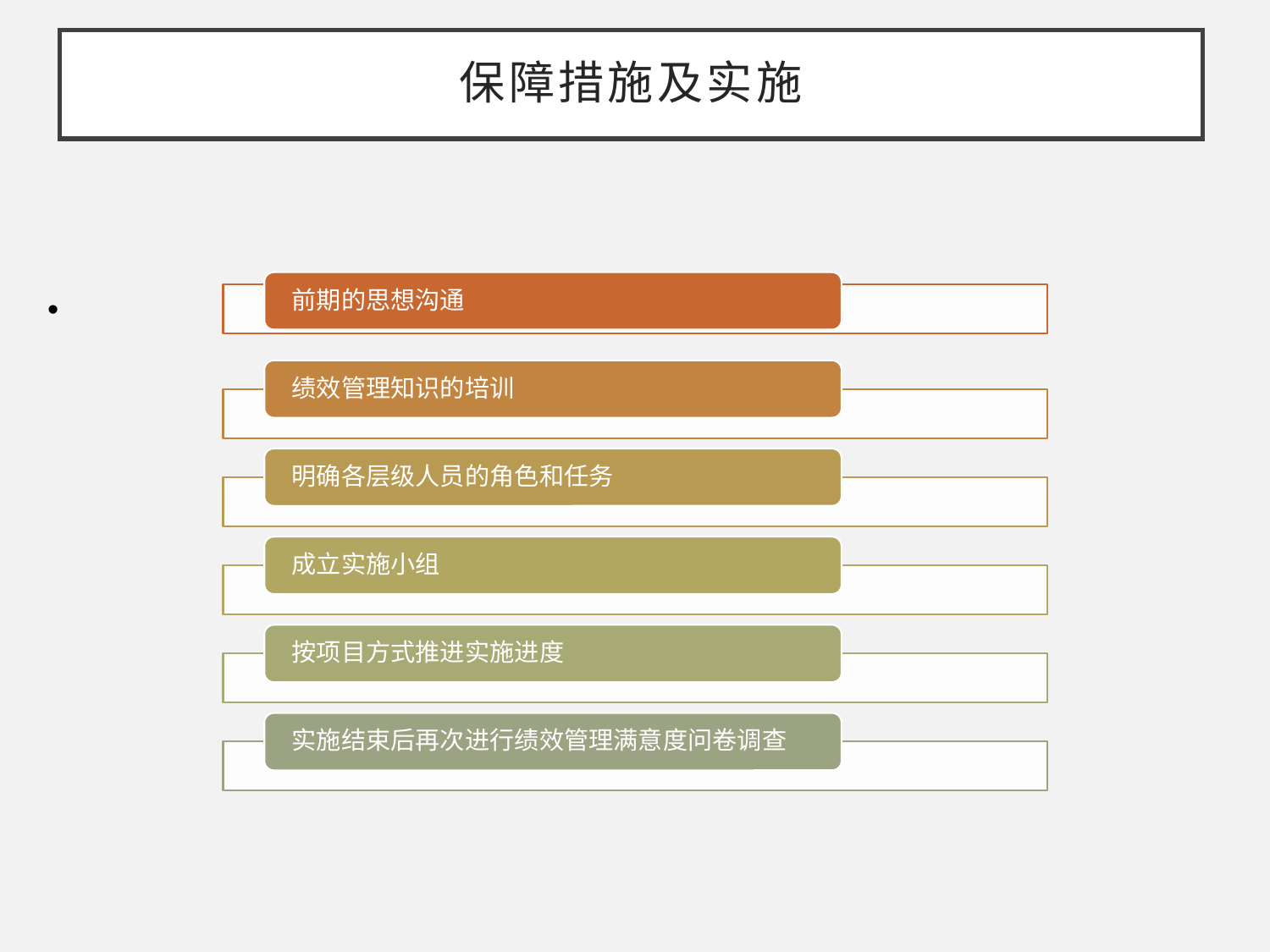

# 保障措施及实施

前期的思想沟通
绩效管理知识的培训
明确各层级人员的角色和任务
成立实施小组
按项目方式推进实施进度
实施结束后再次进行绩效管理满意度问卷调查